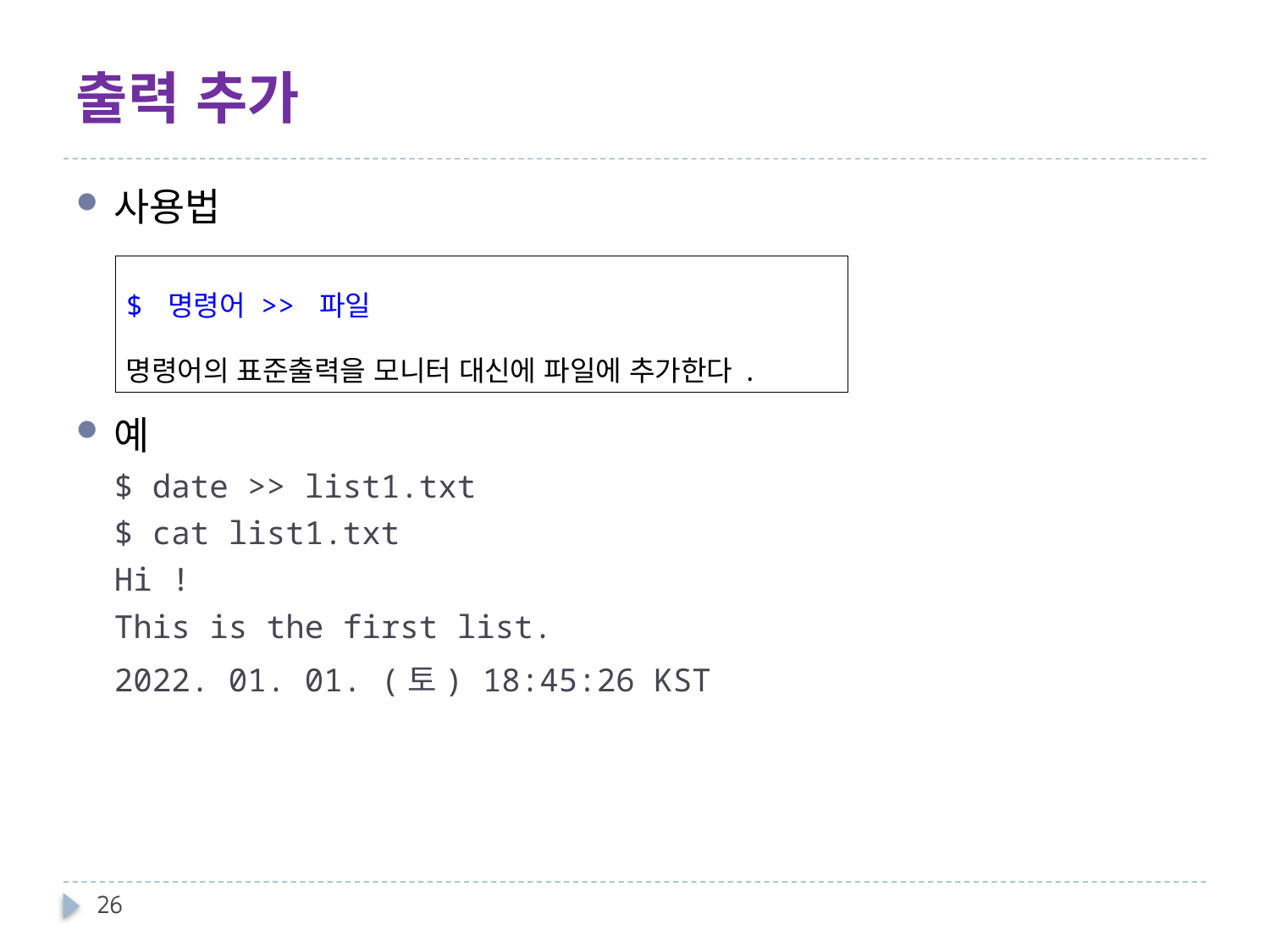

# 출력 추가
사용법

예
$ date >> list1.txt
$ cat list1.txt
Hi !
This is the first list.
2022. 01. 01. (토) 18:45:26 KST

| $ 명령어 >> 파일 명령어의 표준출력을 모니터 대신에 파일에 추가한다. |
| --- |
26